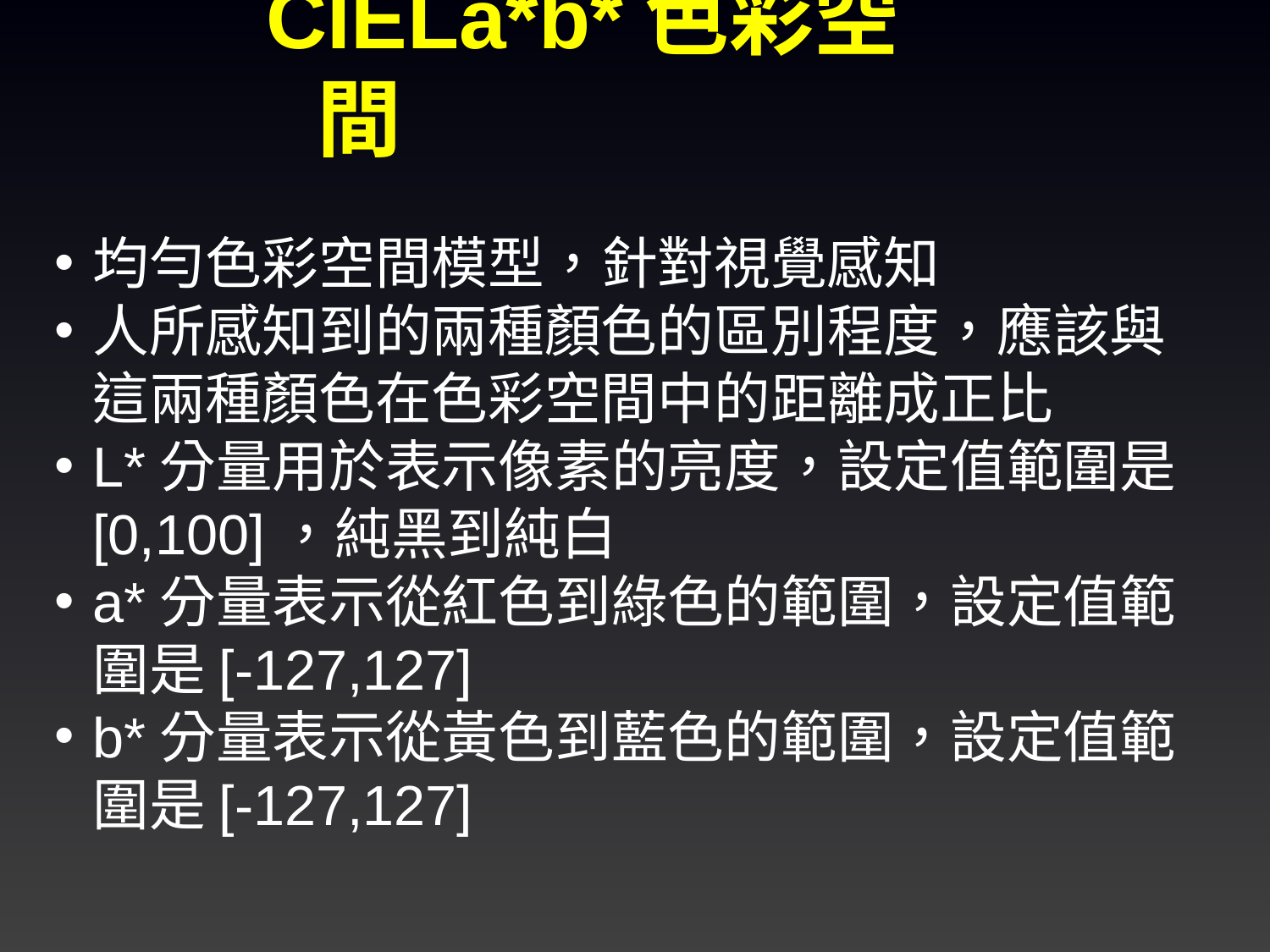

CIELa*b*色彩空間
均勻色彩空間模型，針對視覺感知
人所感知到的兩種顏色的區別程度，應該與這兩種顏色在色彩空間中的距離成正比
L*分量用於表示像素的亮度，設定值範圍是[0,100]，純黑到純白
a*分量表示從紅色到綠色的範圍，設定值範圍是[-127,127]
b*分量表示從黃色到藍色的範圍，設定值範圍是[-127,127]